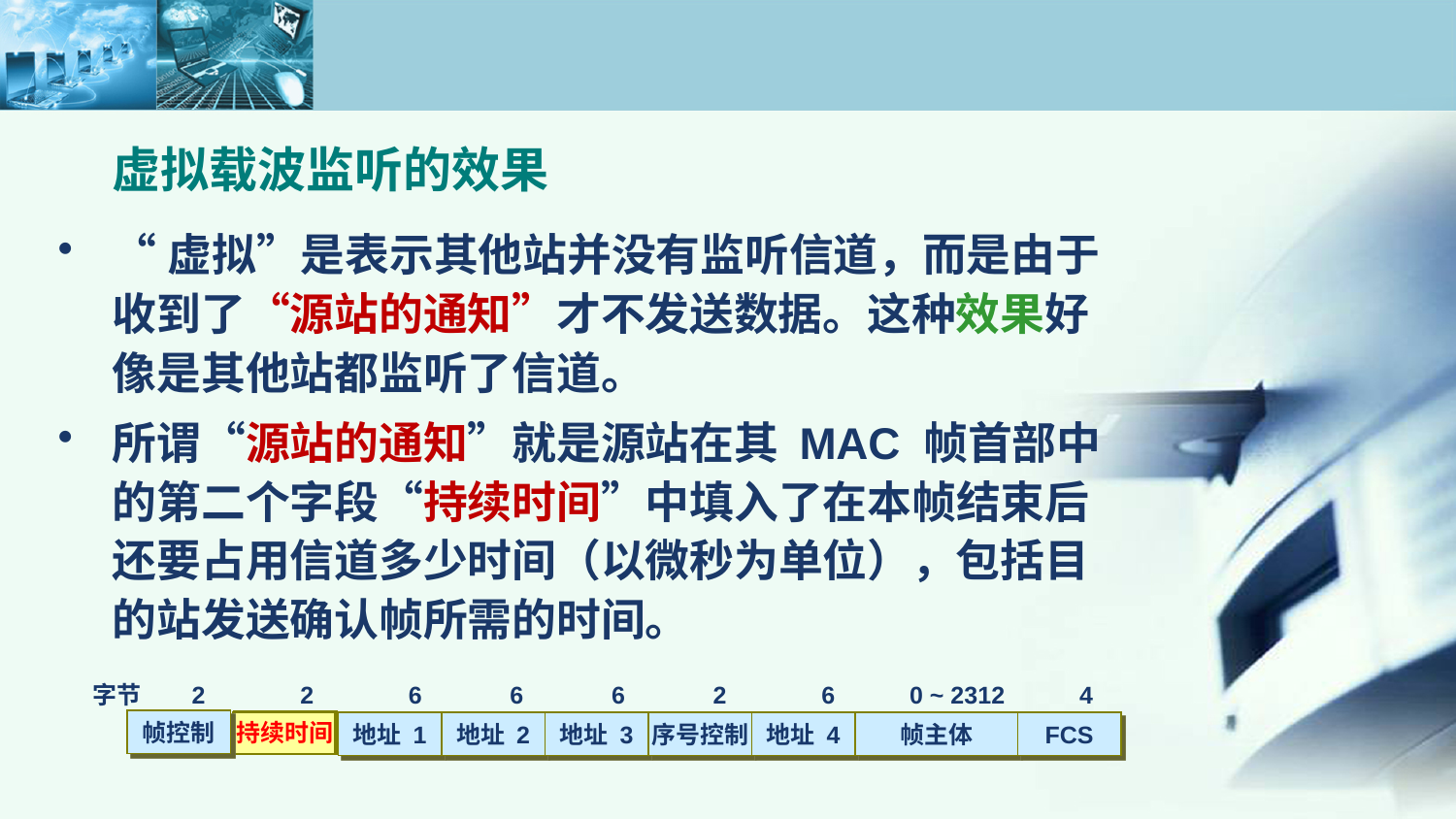

# 虚拟载波监听的效果
“虚拟”是表示其他站并没有监听信道，而是由于收到了“源站的通知”才不发送数据。这种效果好像是其他站都监听了信道。
所谓“源站的通知”就是源站在其 MAC 帧首部中的第二个字段“持续时间”中填入了在本帧结束后还要占用信道多少时间（以微秒为单位），包括目的站发送确认帧所需的时间。
字节        2              2              6             6             6             2              6           0 ~ 2312           4
帧控制
持续时间

地址 1
地址 2
地址 3
序号控制
地址 4
帧主体
FCS